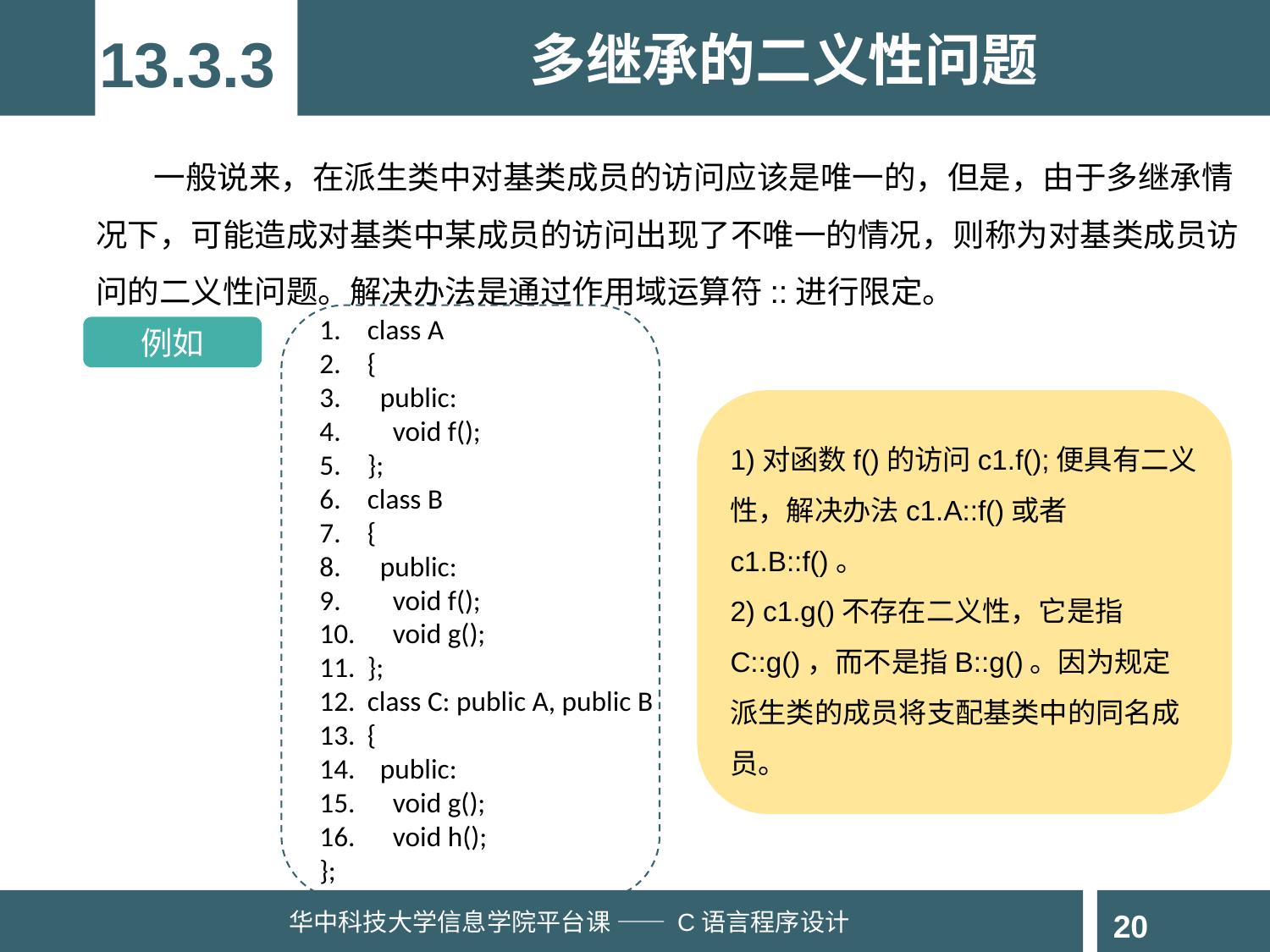

多继承的二义性问题
13.3.3
       一般说来，在派生类中对基类成员的访问应该是唯一的，但是，由于多继承情况下，可能造成对基类中某成员的访问出现了不唯一的情况，则称为对基类成员访问的二义性问题。解决办法是通过作用域运算符::进行限定。

class A
{
  public:
    void f();
};
class B
{
  public:
    void f();
    void g();
};
class C: public A, public B
{
  public:
    void g();
    void h();
};
例如
1)对函数f()的访问c1.f();便具有二义性，解决办法c1.A::f()或者c1.B::f()。
2) c1.g()不存在二义性，它是指C::g()，而不是指B::g()。因为规定派生类的成员将支配基类中的同名成员。